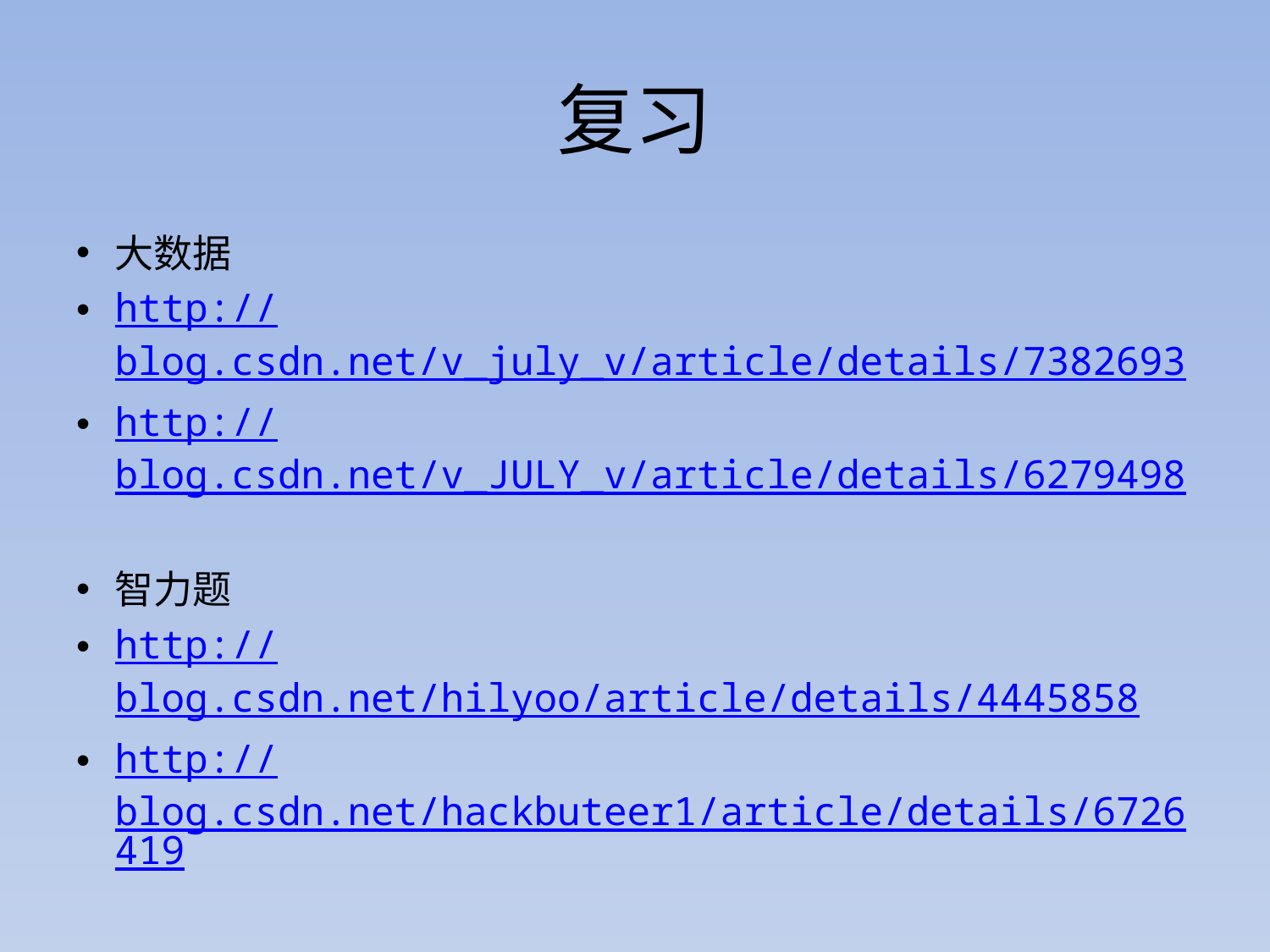

# 复习
大数据
http://blog.csdn.net/v_july_v/article/details/7382693
http://blog.csdn.net/v_JULY_v/article/details/6279498

智力题
http://blog.csdn.net/hilyoo/article/details/4445858
http://blog.csdn.net/hackbuteer1/article/details/6726419